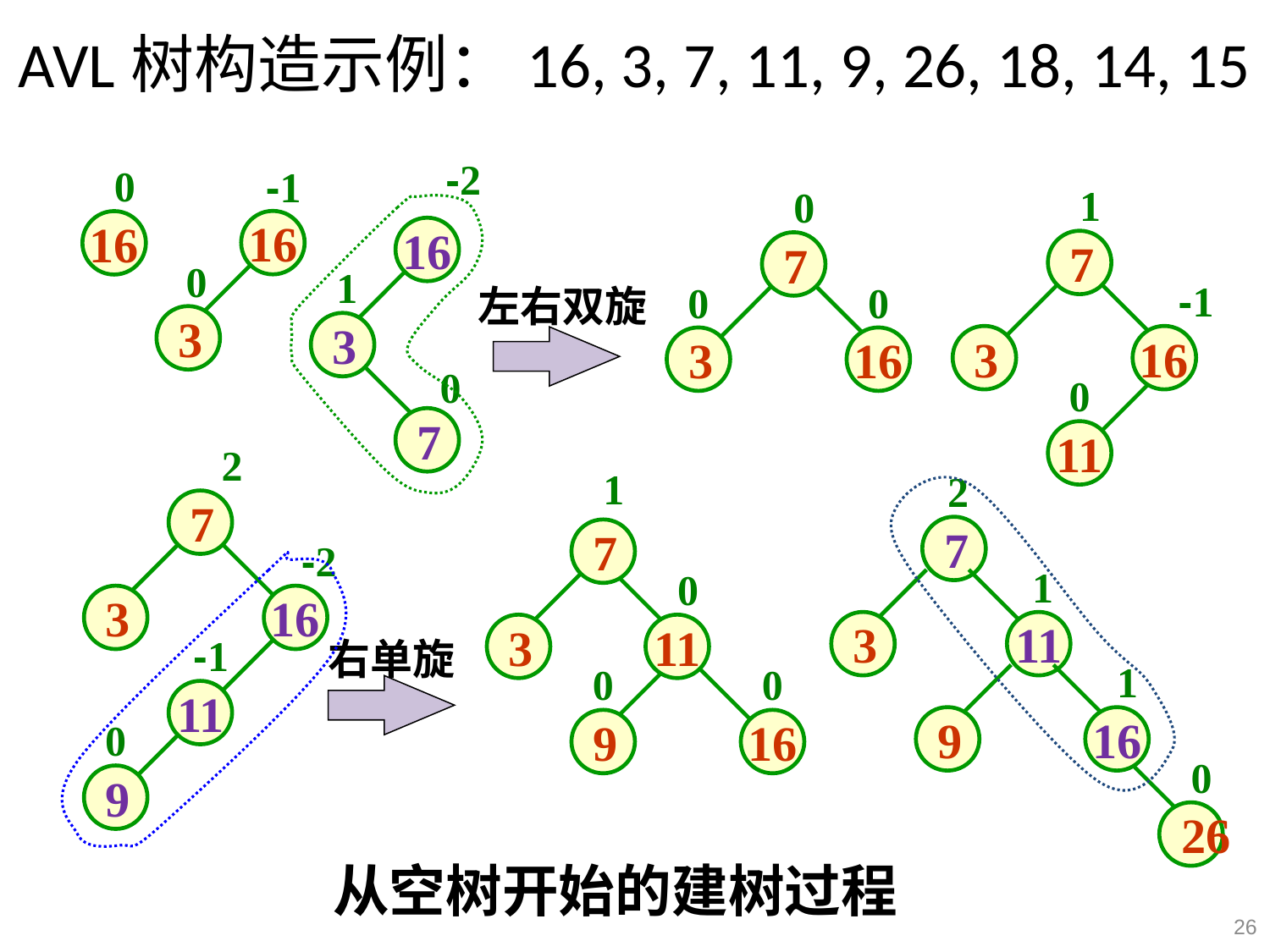

# AVL树构造示例：16, 3, 7, 11, 9, 26, 18, 14, 15
-2

16
1

3
0

7
0
16
-1
16
0

3
1
7
-1

3
16
0

11
0
7
0
0

3
16
左右双旋

2
7
-2

3
16
-1

11
0

9
1
7
0

3
11
0
0

9
16
2

7
1

3
11
1

9
16
0

26
右单旋

从空树开始的建树过程
26